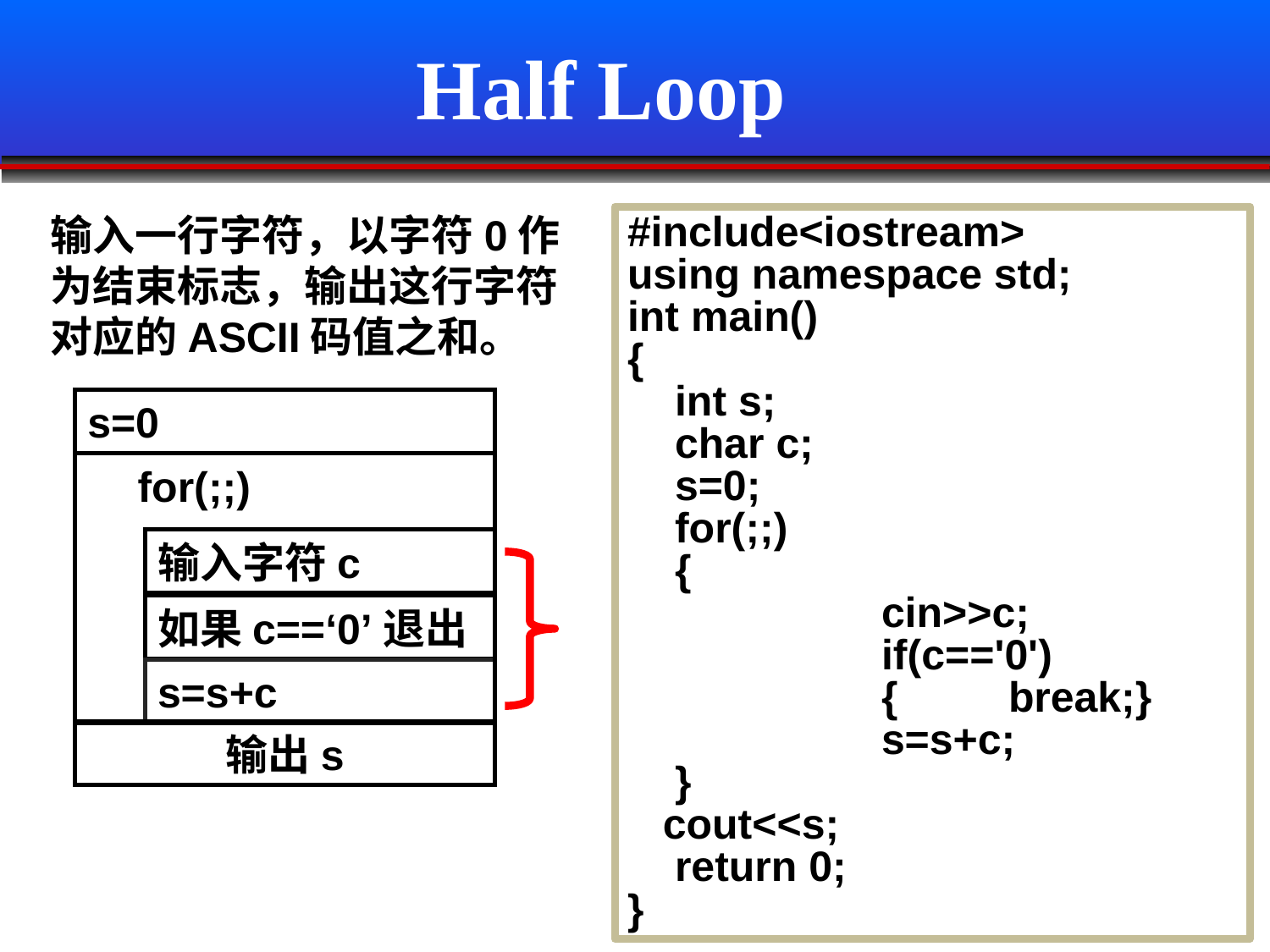

Half Loop

输入一行字符，以字符0作为结束标志，输出这行字符对应的ASCII码值之和。
#include<iostream>
using namespace std;
int main()
{
    int s;
    char c;
    s=0;
    for(;;)
    {
		cin>>c;
		if(c=='0')
		{	break;}
		s=s+c;
    }
   cout<<s;
    return 0;
}
s=0

for(;;)
输入字符c

如果c==‘0’退出
s=s+c
输出s